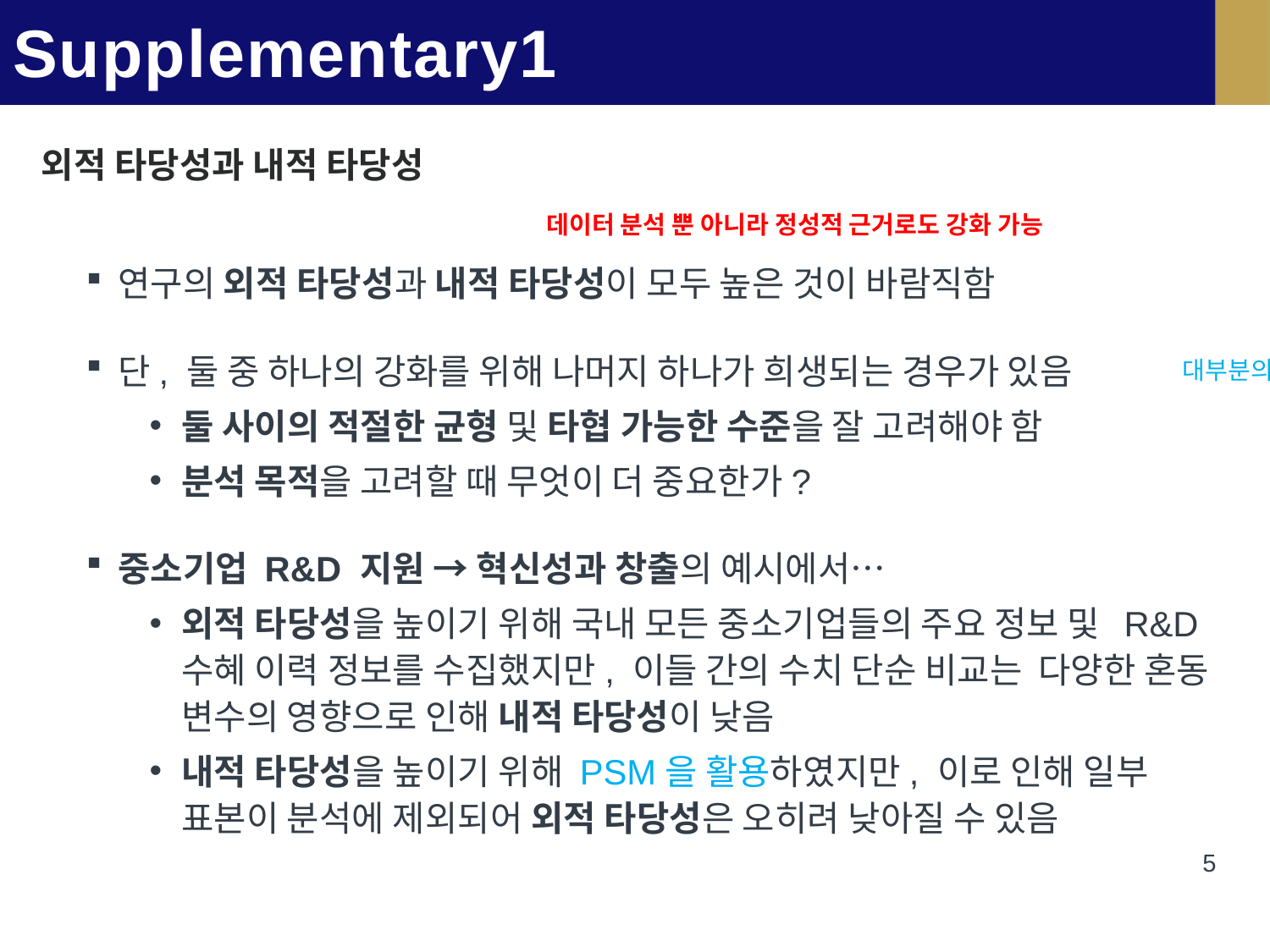

# Supplementary1
외적 타당성과 내적 타당성
데이터 분석 뿐 아니라 정성적 근거로도 강화 가능
연구의 외적 타당성과 내적 타당성이 모두 높은 것이 바람직함

단, 둘 중 하나의 강화를 위해 나머지 하나가 희생되는 경우가 있음
둘 사이의 적절한 균형 및 타협 가능한 수준을 잘 고려해야 함
분석 목적을 고려할 때 무엇이 더 중요한가?

중소기업 R&D 지원 → 혁신성과 창출의 예시에서…
외적 타당성을 높이기 위해 국내 모든 중소기업들의 주요 정보 및  R&D 수혜 이력 정보를 수집했지만, 이들 간의 수치 단순 비교는  다양한 혼동 변수의 영향으로 인해 내적 타당성이 낮음
내적 타당성을 높이기 위해 PSM을 활용하였지만, 이로 인해 일부  표본이 분석에 제외되어 외적 타당성은 오히려 낮아질 수 있음
5
대부분의 경우 trade off 관계임